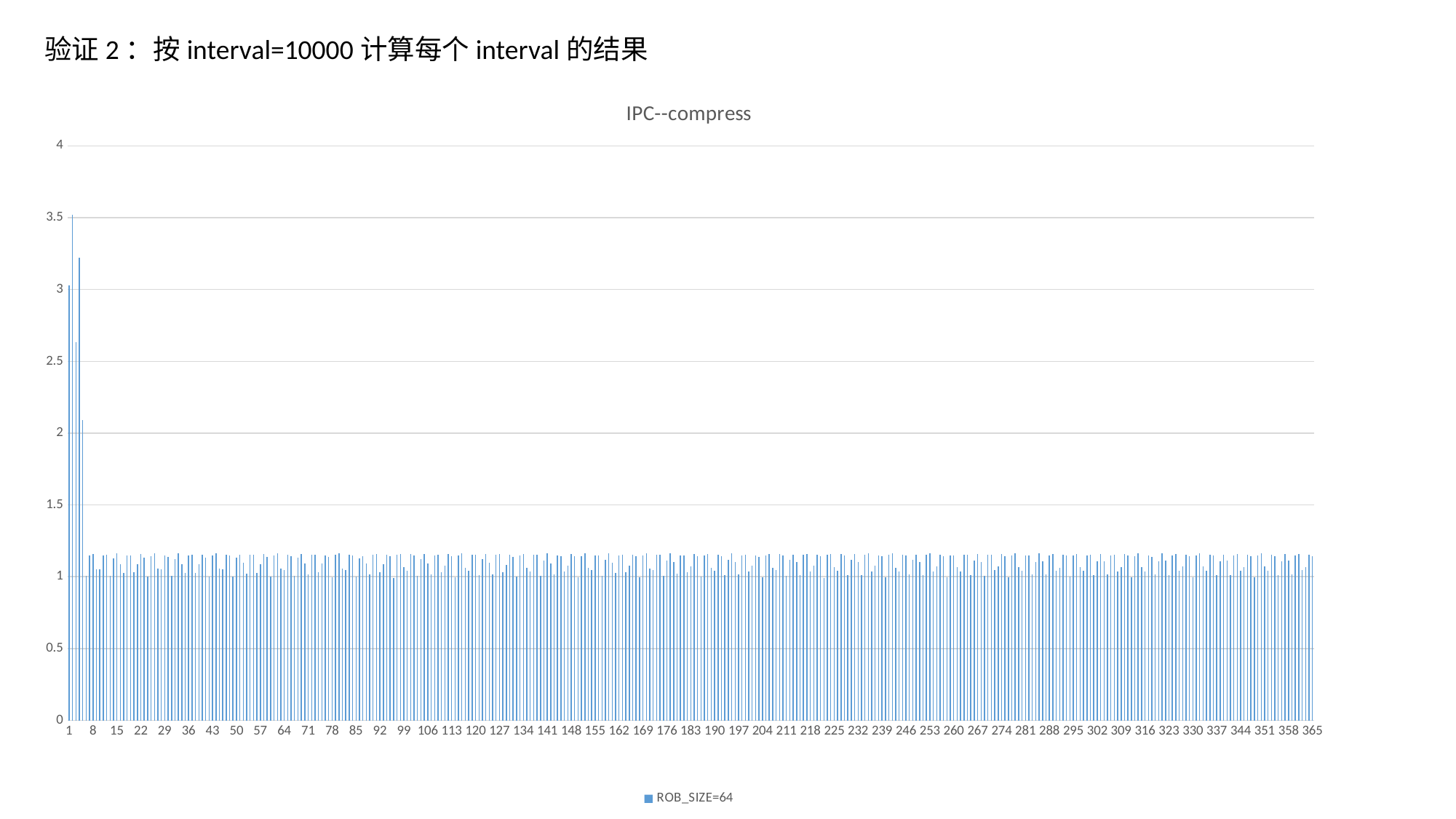

验证2：按interval=10000计算每个interval的结果

### Chart: IPC--compress

| Category | ROB_SIZE=64 |
|---|---|
| 1 | 3.03011 |
| 2 | 3.51957 |
| 3 | 2.63148 |
| 4 | 3.22338 |
| 5 | 2.09076 |
| 6 | 1.00452 |
| 7 | 1.14695 |
| 8 | 1.15667 |
| 9 | 1.05362 |
| 10 | 1.04979 |
| 11 | 1.15058 |
| 12 | 1.1511 |
| 13 | 1.00745 |
| 14 | 1.12816 |
| 15 | 1.16138 |
| 16 | 1.08636 |
| 17 | 1.02481 |
| 18 | 1.14682 |
| 19 | 1.14993 |
| 20 | 1.03066 |
| 21 | 1.08642 |
| 22 | 1.16066 |
| 23 | 1.13521 |
| 24 | 1.00113 |
| 25 | 1.14241 |
| 26 | 1.16099 |
| 27 | 1.05453 |
| 28 | 1.05386 |
| 29 | 1.14651 |
| 30 | 1.13954 |
| 31 | 1.00608 |
| 32 | 1.12403 |
| 33 | 1.16259 |
| 34 | 1.08869 |
| 35 | 1.02702 |
| 36 | 1.15026 |
| 37 | 1.15139 |
| 38 | 1.02573 |
| 39 | 1.08816 |
| 40 | 1.1527 |
| 41 | 1.1342 |
| 42 | 0.999963 |
| 43 | 1.14853 |
| 44 | 1.16097 |
| 45 | 1.05738 |
| 46 | 1.05306 |
| 47 | 1.15262 |
| 48 | 1.14588 |
| 49 | 1.00171 |
| 50 | 1.13074 |
| 51 | 1.15352 |
| 52 | 1.09649 |
| 53 | 1.01966 |
| 54 | 1.15101 |
| 55 | 1.15344 |
| 56 | 1.0271 |
| 57 | 1.08485 |
| 58 | 1.15736 |
| 59 | 1.13781 |
| 60 | 0.998922 |
| 61 | 1.14918 |
| 62 | 1.16303 |
| 63 | 1.05864 |
| 64 | 1.04679 |
| 65 | 1.15155 |
| 66 | 1.14239 |
| 67 | 1.00774 |
| 68 | 1.13266 |
| 69 | 1.15702 |
| 70 | 1.09143 |
| 71 | 1.01801 |
| 72 | 1.15163 |
| 73 | 1.15193 |
| 74 | 1.03117 |
| 75 | 1.09006 |
| 76 | 1.14838 |
| 77 | 1.13675 |
| 78 | 0.997255 |
| 79 | 1.15307 |
| 80 | 1.16397 |
| 81 | 1.05837 |
| 82 | 1.04534 |
| 83 | 1.15449 |
| 84 | 1.14675 |
| 85 | 1.00303 |
| 86 | 1.12906 |
| 87 | 1.14527 |
| 88 | 1.09403 |
| 89 | 1.01401 |
| 90 | 1.1545 |
| 91 | 1.1595 |
| 92 | 1.03077 |
| 93 | 1.08709 |
| 94 | 1.15204 |
| 95 | 1.14086 |
| 96 | 0.991317 |
| 97 | 1.15239 |
| 98 | 1.15859 |
| 99 | 1.06479 |
| 100 | 1.04409 |
| 101 | 1.1572 |
| 102 | 1.15024 |
| 103 | 1.0066 |
| 104 | 1.12239 |
| 105 | 1.15975 |
| 106 | 1.0936 |
| 107 | 1.01741 |
| 108 | 1.1504 |
| 109 | 1.15428 |
| 110 | 1.03338 |
| 111 | 1.07887 |
| 112 | 1.1558 |
| 113 | 1.14309 |
| 114 | 0.996614 |
| 115 | 1.14904 |
| 116 | 1.16365 |
| 117 | 1.06238 |
| 118 | 1.03942 |
| 119 | 1.1535 |
| 120 | 1.15261 |
| 121 | 1.00957 |
| 122 | 1.12111 |
| 123 | 1.15579 |
| 124 | 1.09539 |
| 125 | 1.01757 |
| 126 | 1.15205 |
| 127 | 1.15866 |
| 128 | 1.03238 |
| 129 | 1.08079 |
| 130 | 1.15382 |
| 131 | 1.13857 |
| 132 | 0.999276 |
| 133 | 1.14748 |
| 134 | 1.15896 |
| 135 | 1.06099 |
| 136 | 1.03867 |
| 137 | 1.15337 |
| 138 | 1.1533 |
| 139 | 1.00827 |
| 140 | 1.11345 |
| 141 | 1.16557 |
| 142 | 1.09273 |
| 143 | 1.01797 |
| 144 | 1.1486 |
| 145 | 1.1435 |
| 146 | 1.03825 |
| 147 | 1.07723 |
| 148 | 1.15925 |
| 149 | 1.14201 |
| 150 | 0.995523 |
| 151 | 1.14551 |
| 152 | 1.16178 |
| 153 | 1.06244 |
| 154 | 1.04652 |
| 155 | 1.14921 |
| 156 | 1.15029 |
| 157 | 1.00865 |
| 158 | 1.11803 |
| 159 | 1.16515 |
| 160 | 1.09801 |
| 161 | 1.02517 |
| 162 | 1.14848 |
| 163 | 1.15396 |
| 164 | 1.03387 |
| 165 | 1.07538 |
| 166 | 1.15126 |
| 167 | 1.14062 |
| 168 | 0.996315 |
| 169 | 1.14573 |
| 170 | 1.16332 |
| 171 | 1.05898 |
| 172 | 1.0448 |
| 173 | 1.15488 |
| 174 | 1.15088 |
| 175 | 1.00788 |
| 176 | 1.11498 |
| 177 | 1.16378 |
| 178 | 1.1009 |
| 179 | 1.02137 |
| 180 | 1.14853 |
| 181 | 1.14957 |
| 182 | 1.03297 |
| 183 | 1.07326 |
| 184 | 1.15638 |
| 185 | 1.14383 |
| 186 | 1.001 |
| 187 | 1.14719 |
| 188 | 1.15817 |
| 189 | 1.0613 |
| 190 | 1.04323 |
| 191 | 1.15323 |
| 192 | 1.14405 |
| 193 | 1.01168 |
| 194 | 1.11933 |
| 195 | 1.1616 |
| 196 | 1.10146 |
| 197 | 1.01485 |
| 198 | 1.14903 |
| 199 | 1.15452 |
| 200 | 1.03755 |
| 201 | 1.07705 |
| 202 | 1.14672 |
| 203 | 1.13652 |
| 204 | 0.995604 |
| 205 | 1.15048 |
| 206 | 1.16024 |
| 207 | 1.06348 |
| 208 | 1.04433 |
| 209 | 1.15637 |
| 210 | 1.1461 |
| 211 | 1.00771 |
| 212 | 1.12005 |
| 213 | 1.15181 |
| 214 | 1.10258 |
| 215 | 1.01372 |
| 216 | 1.15447 |
| 217 | 1.15876 |
| 218 | 1.03679 |
| 219 | 1.07697 |
| 220 | 1.15391 |
| 221 | 1.14189 |
| 222 | 0.990586 |
| 223 | 1.15353 |
| 224 | 1.15632 |
| 225 | 1.06594 |
| 226 | 1.04135 |
| 227 | 1.15591 |
| 228 | 1.14838 |
| 229 | 1.00974 |
| 230 | 1.11947 |
| 231 | 1.1578 |
| 232 | 1.10419 |
| 233 | 1.01302 |
| 234 | 1.15096 |
| 235 | 1.1617 |
| 236 | 1.03801 |
| 237 | 1.07546 |
| 238 | 1.14841 |
| 239 | 1.14088 |
| 240 | 0.996543 |
| 241 | 1.1515 |
| 242 | 1.1622 |
| 243 | 1.06283 |
| 244 | 1.03815 |
| 245 | 1.155 |
| 246 | 1.14603 |
| 247 | 1.01693 |
| 248 | 1.11913 |
| 249 | 1.15168 |
| 250 | 1.10362 |
| 251 | 1.01017 |
| 252 | 1.15324 |
| 253 | 1.1629 |
| 254 | 1.03617 |
| 255 | 1.07187 |
| 256 | 1.15445 |
| 257 | 1.1433 |
| 258 | 0.99366 |
| 259 | 1.14957 |
| 260 | 1.15048 |
| 261 | 1.06516 |
| 262 | 1.03844 |
| 263 | 1.15537 |
| 264 | 1.15285 |
| 265 | 1.01349 |
| 266 | 1.11279 |
| 267 | 1.15873 |
| 268 | 1.103 |
| 269 | 1.00721 |
| 270 | 1.1514 |
| 271 | 1.15455 |
| 272 | 1.04433 |
| 273 | 1.07332 |
| 274 | 1.15616 |
| 275 | 1.14482 |
| 276 | 0.994679 |
| 277 | 1.1481 |
| 278 | 1.16406 |
| 279 | 1.06751 |
| 280 | 1.04024 |
| 281 | 1.15015 |
| 282 | 1.14881 |
| 283 | 1.01674 |
| 284 | 1.10441 |
| 285 | 1.16286 |
| 286 | 1.10819 |
| 287 | 1.01503 |
| 288 | 1.14769 |
| 289 | 1.16032 |
| 290 | 1.03933 |
| 291 | 1.06319 |
| 292 | 1.15508 |
| 293 | 1.14586 |
| 294 | 0.998839 |
| 295 | 1.14592 |
| 296 | 1.15696 |
| 297 | 1.06601 |
| 298 | 1.03936 |
| 299 | 1.14972 |
| 300 | 1.15332 |
| 301 | 1.01281 |
| 302 | 1.10825 |
| 303 | 1.15873 |
| 304 | 1.10576 |
| 305 | 1.01626 |
| 306 | 1.14726 |
| 307 | 1.15305 |
| 308 | 1.03644 |
| 309 | 1.06542 |
| 310 | 1.15638 |
| 311 | 1.14765 |
| 312 | 0.997146 |
| 313 | 1.14334 |
| 314 | 1.1652 |
| 315 | 1.06728 |
| 316 | 1.0389 |
| 317 | 1.14666 |
| 318 | 1.14043 |
| 319 | 1.01597 |
| 320 | 1.10651 |
| 321 | 1.16389 |
| 322 | 1.11002 |
| 323 | 1.01257 |
| 324 | 1.1457 |
| 325 | 1.15581 |
| 326 | 1.04271 |
| 327 | 1.07149 |
| 328 | 1.15126 |
| 329 | 1.14273 |
| 330 | 0.995675 |
| 331 | 1.14716 |
| 332 | 1.16418 |
| 333 | 1.07136 |
| 334 | 1.04212 |
| 335 | 1.15209 |
| 336 | 1.14956 |
| 337 | 1.01168 |
| 338 | 1.10506 |
| 339 | 1.15314 |
| 340 | 1.11032 |
| 341 | 1.01358 |
| 342 | 1.14584 |
| 343 | 1.1594 |
| 344 | 1.04057 |
| 345 | 1.06668 |
| 346 | 1.15452 |
| 347 | 1.14424 |
| 348 | 0.994041 |
| 349 | 1.14774 |
| 350 | 1.16386 |
| 351 | 1.06982 |
| 352 | 1.03969 |
| 353 | 1.15177 |
| 354 | 1.14545 |
| 355 | 1.0125 |
| 356 | 1.10734 |
| 357 | 1.1589 |
| 358 | 1.11333 |
| 359 | 1.01447 |
| 360 | 1.14807 |
| 361 | 1.15693 |
| 362 | 1.0446 |
| 363 | 1.06607 |
| 364 | 1.15291 |
| 365 | 1.14107 |